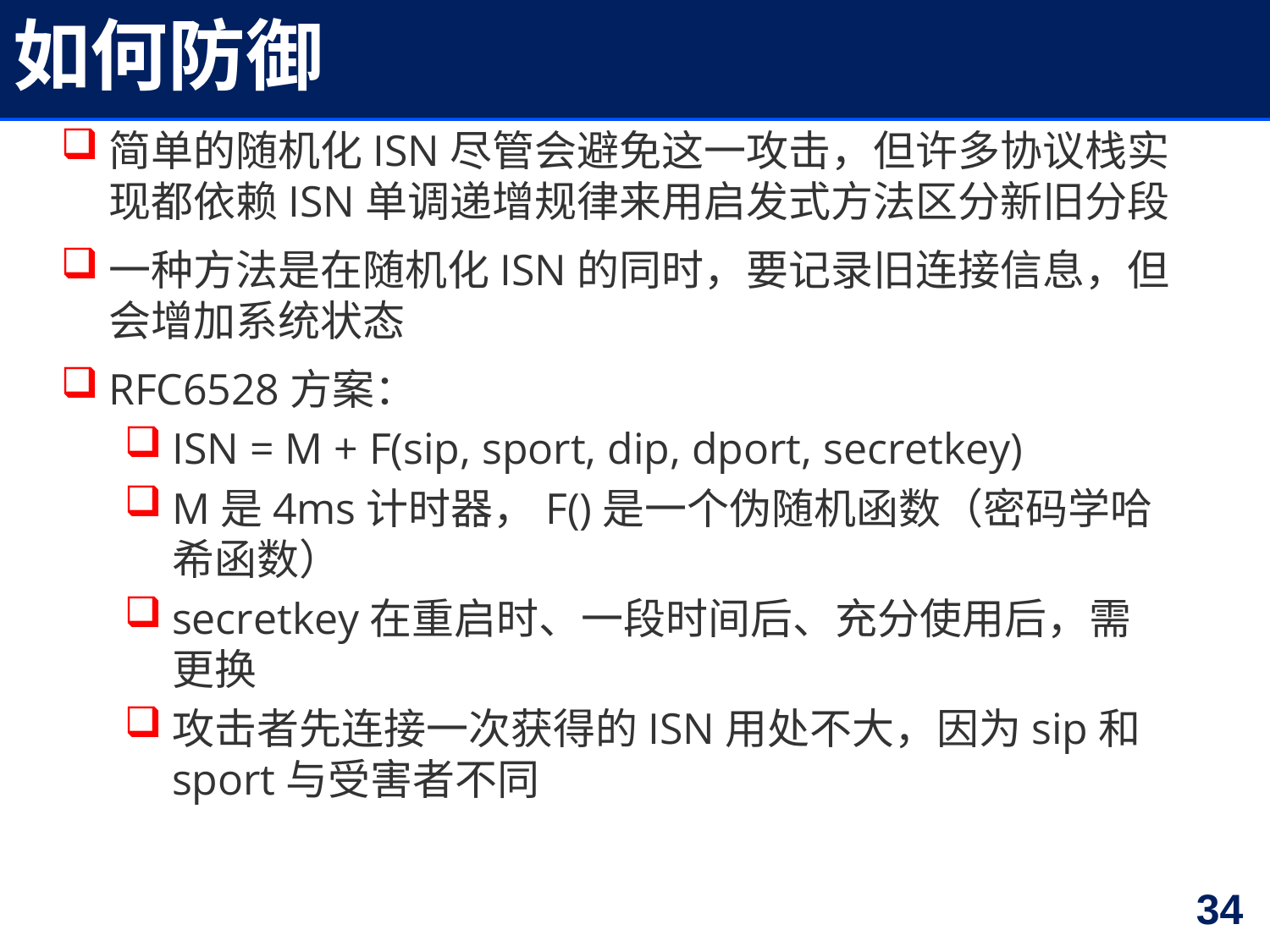

# 如何防御
简单的随机化ISN尽管会避免这一攻击，但许多协议栈实现都依赖ISN单调递增规律来用启发式方法区分新旧分段
一种方法是在随机化ISN的同时，要记录旧连接信息，但会增加系统状态
RFC6528方案：
ISN = M + F(sip, sport, dip, dport, secretkey)
M是4ms计时器，F()是一个伪随机函数（密码学哈希函数）
secretkey在重启时、一段时间后、充分使用后，需更换
攻击者先连接一次获得的ISN用处不大，因为sip和sport与受害者不同
34